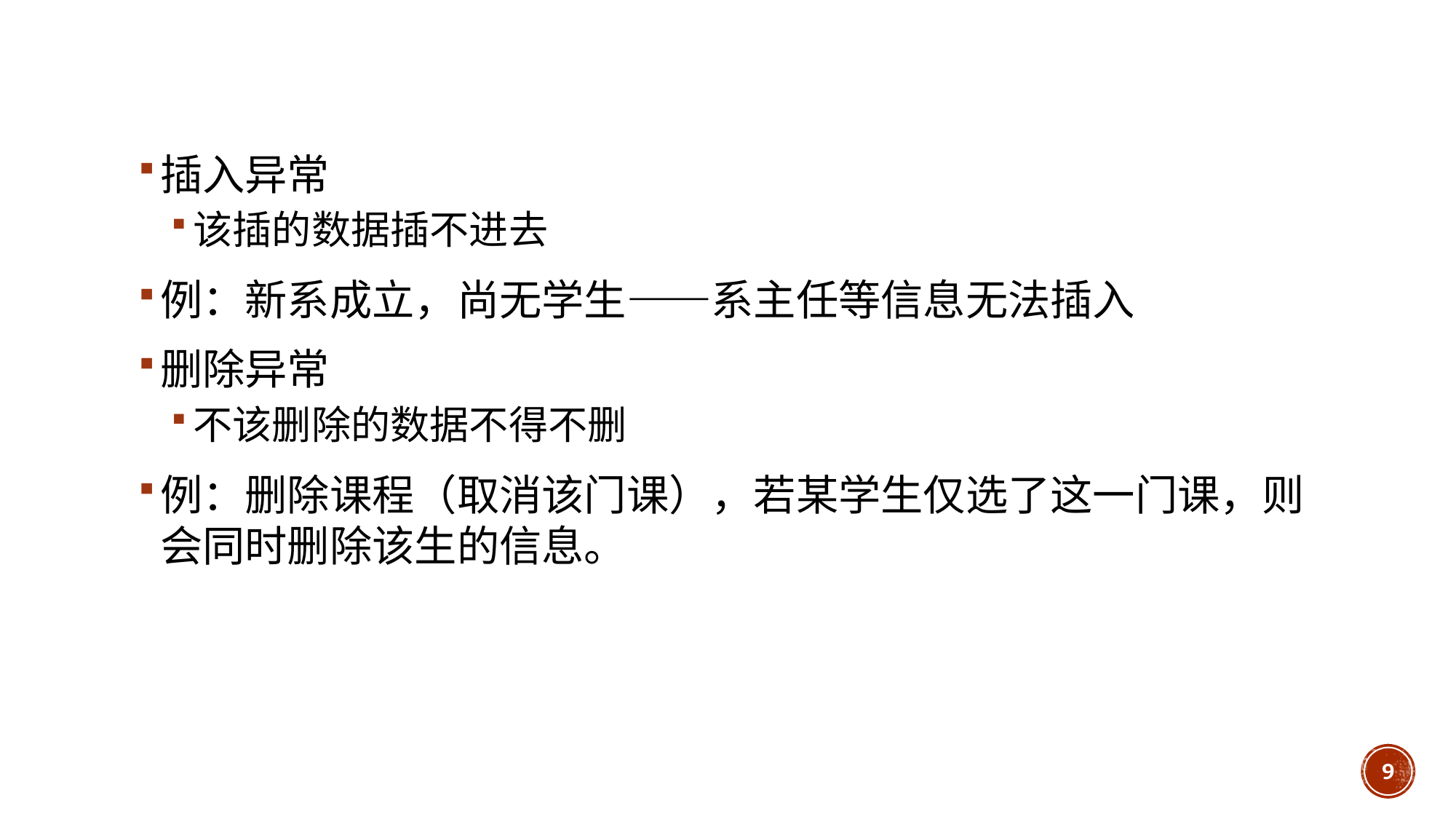

#
插入异常
该插的数据插不进去
例：新系成立，尚无学生——系主任等信息无法插入
删除异常
不该删除的数据不得不删
例：删除课程（取消该门课），若某学生仅选了这一门课，则会同时删除该生的信息。

9